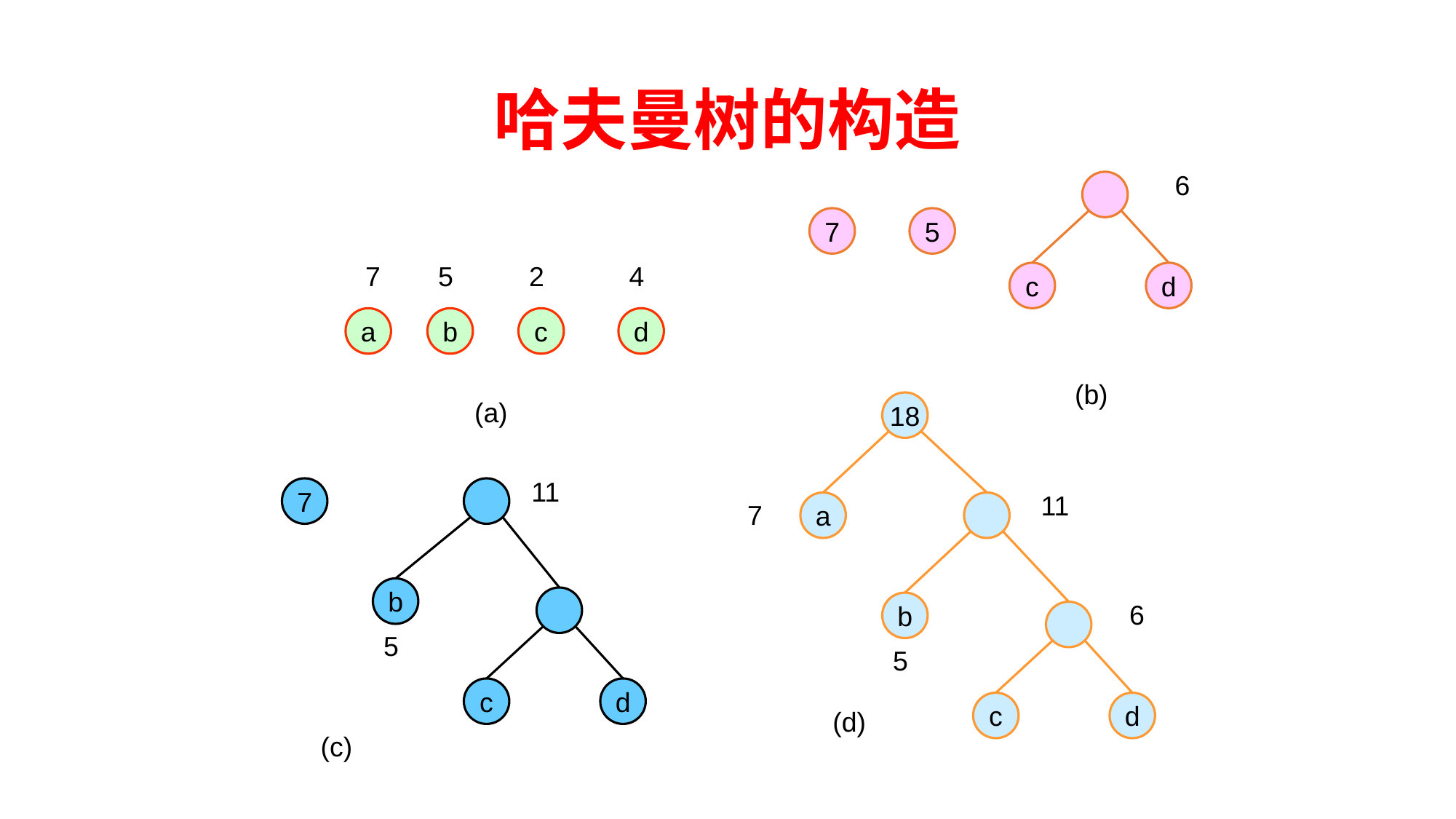

# 哈夫曼树的构造
6

7
5
7
5
2
4
c
d
a
b
c
d
(b)
(a)
18
11
7

11
7
a

b

b
6

5
5
c
d
c
d
(d)
(c)